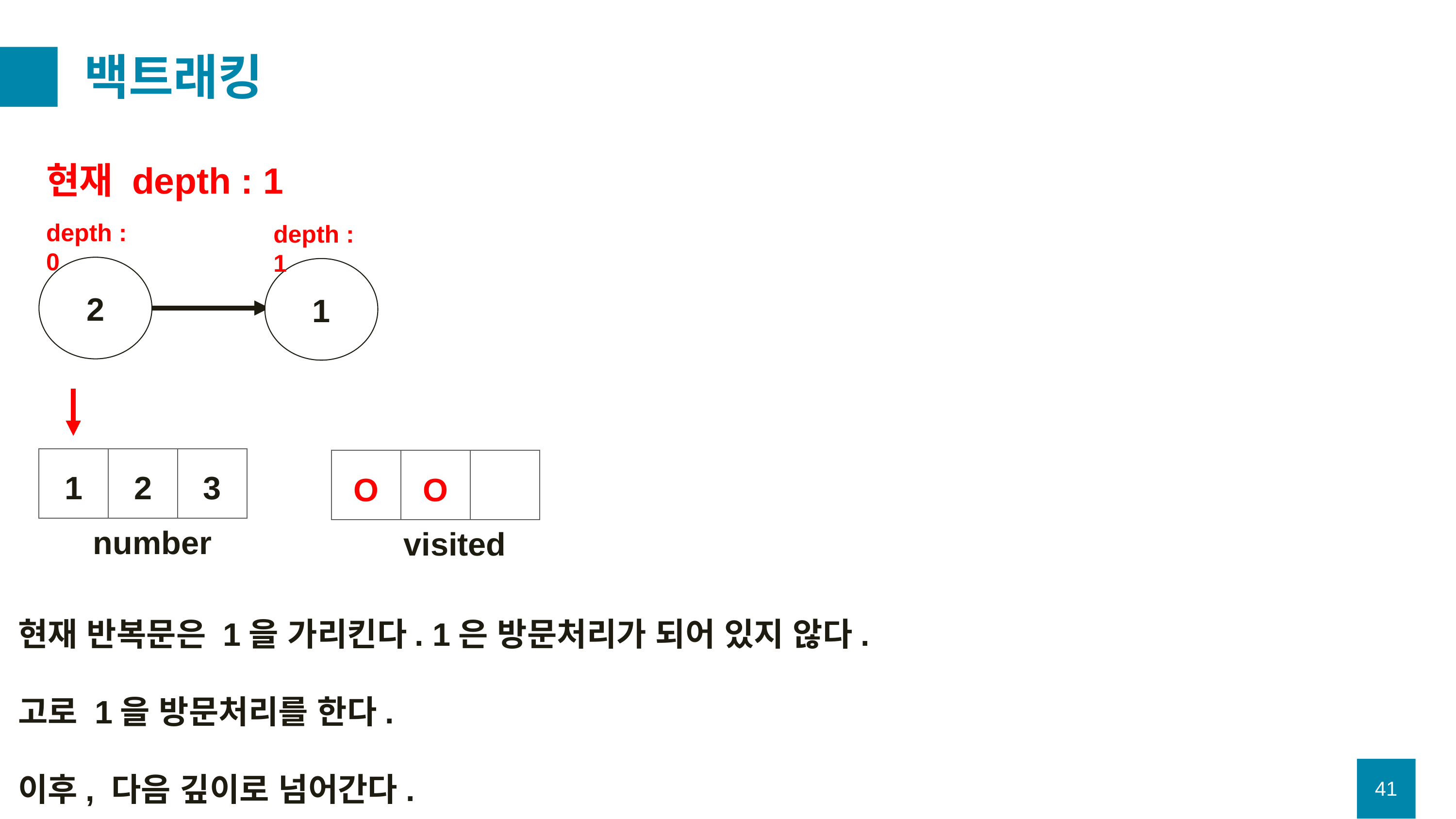

# 백트래킹
현재 depth : 1
depth : 0
depth : 1
2
1
| 1 | 2 | 3 |
| --- | --- | --- |
| O | O |  |
| --- | --- | --- |
number
visited
현재 반복문은 1을 가리킨다. 1은 방문처리가 되어 있지 않다.

고로 1을 방문처리를 한다.

이후, 다음 깊이로 넘어간다.
41